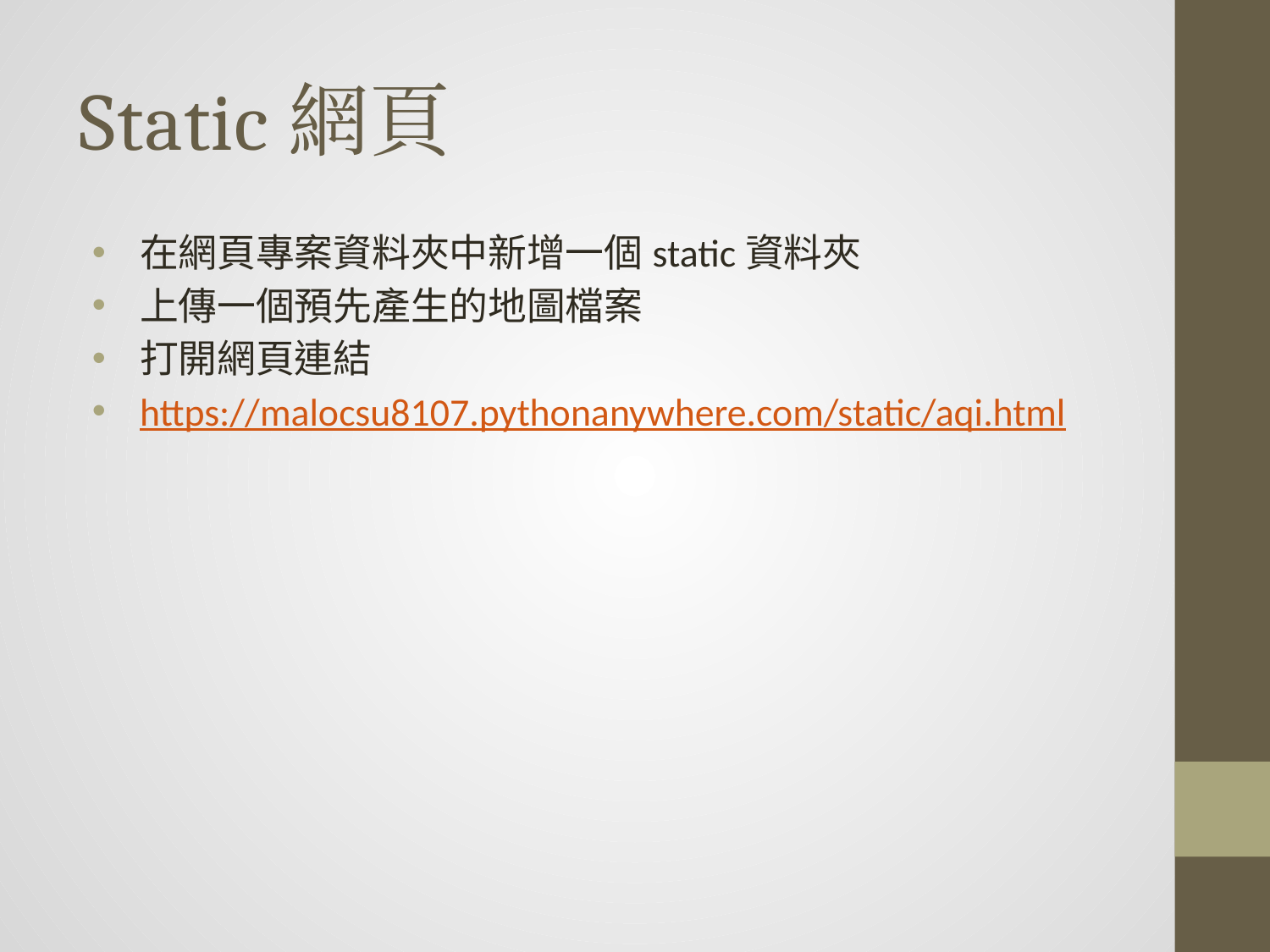

# Static網頁
在網頁專案資料夾中新增一個static資料夾
上傳一個預先產生的地圖檔案
打開網頁連結
https://malocsu8107.pythonanywhere.com/static/aqi.html